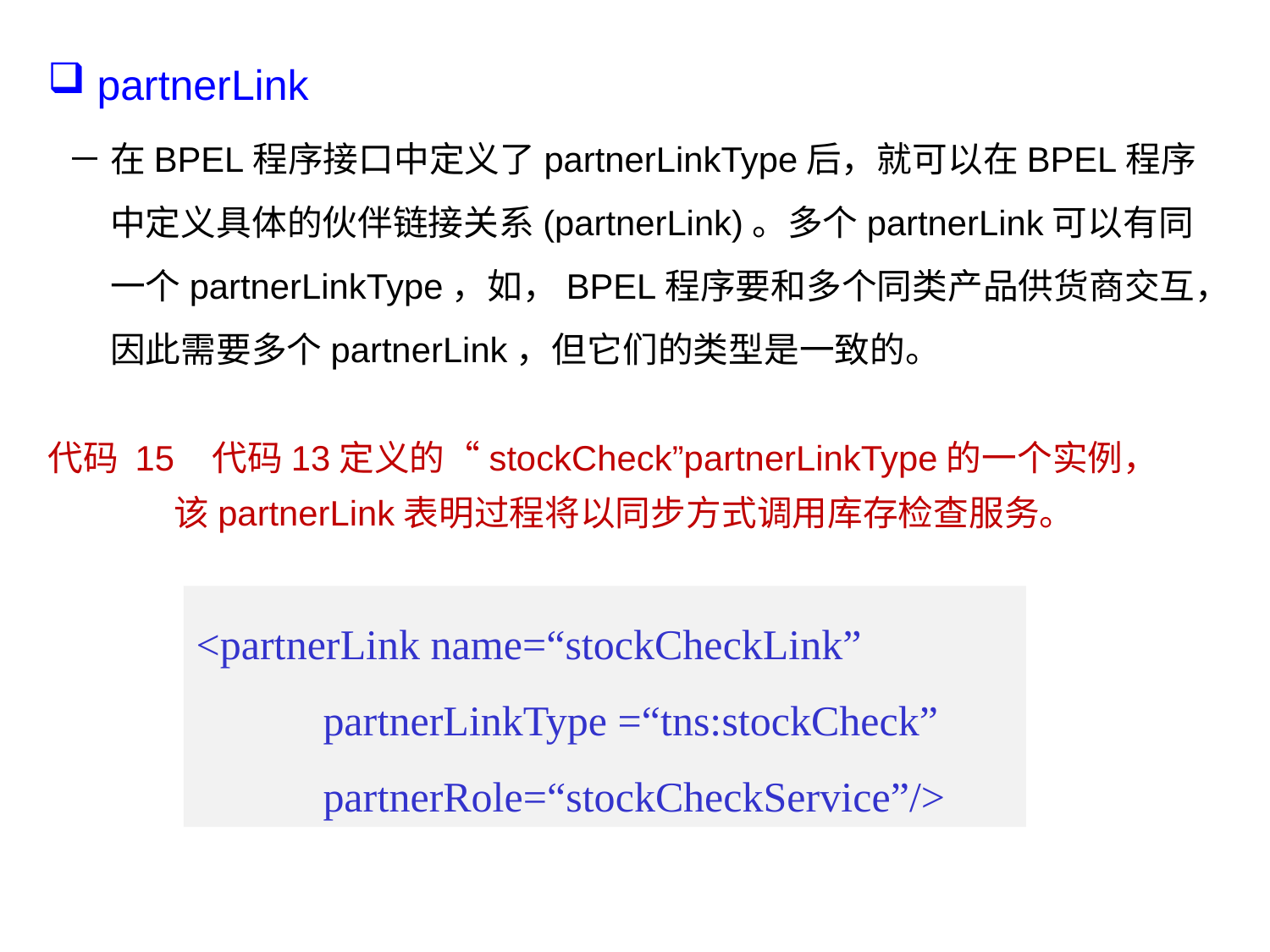

partnerLink
在BPEL程序接口中定义了partnerLinkType后，就可以在BPEL程序中定义具体的伙伴链接关系(partnerLink)。多个partnerLink可以有同一个partnerLinkType，如，BPEL程序要和多个同类产品供货商交互，因此需要多个partnerLink，但它们的类型是一致的。
代码 15   代码13定义的“stockCheck”partnerLinkType的一个实例，
               该partnerLink表明过程将以同步方式调用库存检查服务。
<partnerLink name=“stockCheckLink”
            partnerLinkType =“tns:stockCheck”
            partnerRole=“stockCheckService”/>